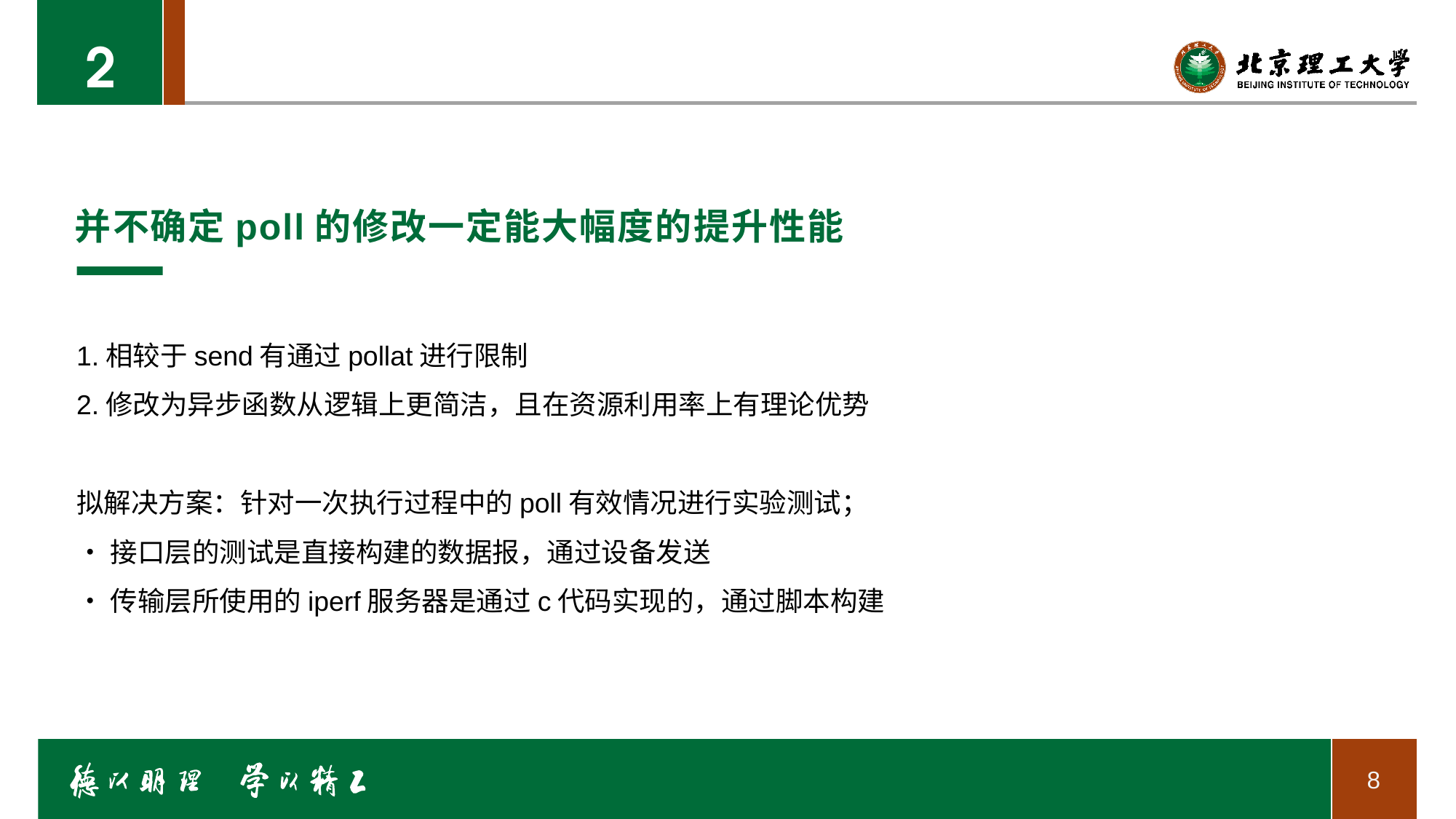

2
#
并不确定poll的修改一定能大幅度的提升性能

1.相较于send有通过pollat进行限制
2.修改为异步函数从逻辑上更简洁，且在资源利用率上有理论优势

拟解决方案：针对一次执行过程中的poll有效情况进行实验测试；
•接口层的测试是直接构建的数据报，通过设备发送
•传输层所使用的iperf服务器是通过c代码实现的，通过脚本构建